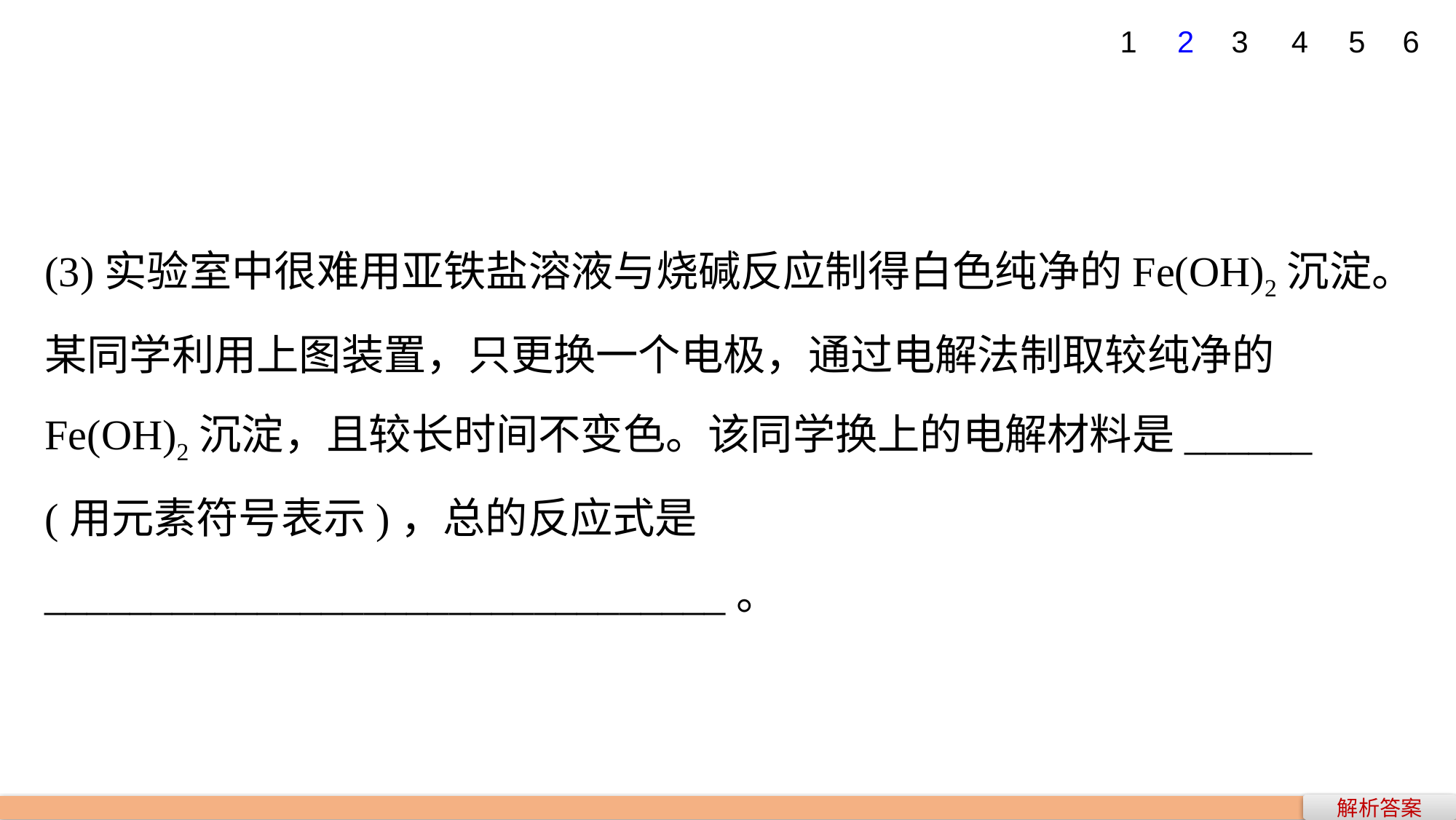

1
2
3
4
5
6
(3)实验室中很难用亚铁盐溶液与烧碱反应制得白色纯净的Fe(OH)2沉淀。某同学利用上图装置，只更换一个电极，通过电解法制取较纯净的Fe(OH)2沉淀，且较长时间不变色。该同学换上的电解材料是______
(用元素符号表示)，总的反应式是________________________________。
解析答案